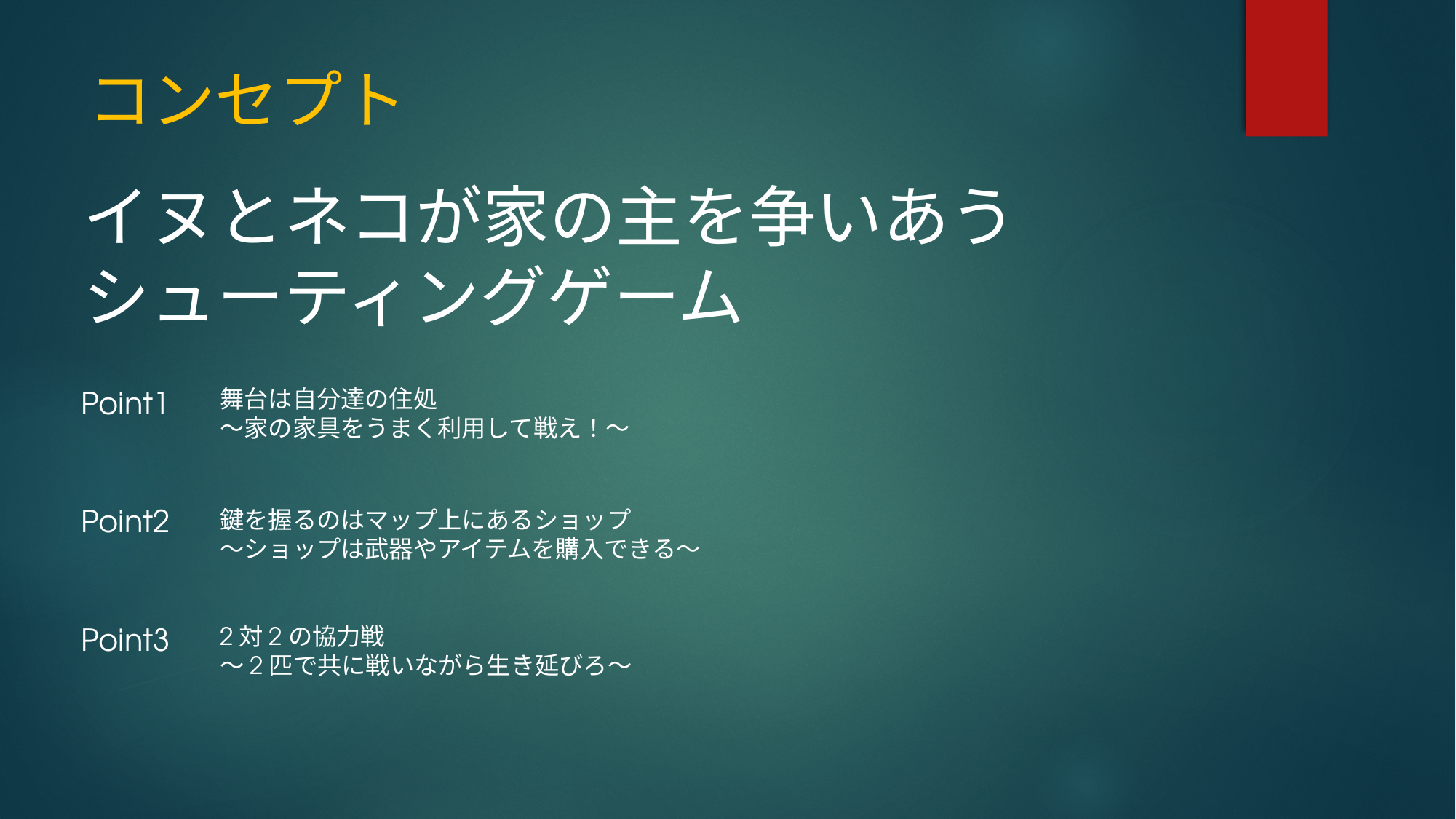

# コンセプト
イヌとネコが家の主を争いあうシューティングゲーム
Point1
舞台は自分達の住処
～家の家具をうまく利用して戦え！～
Point2
鍵を握るのはマップ上にあるショップ
～ショップは武器やアイテムを購入できる～
Point3
2対2の協力戦
～2匹で共に戦いながら生き延びろ～